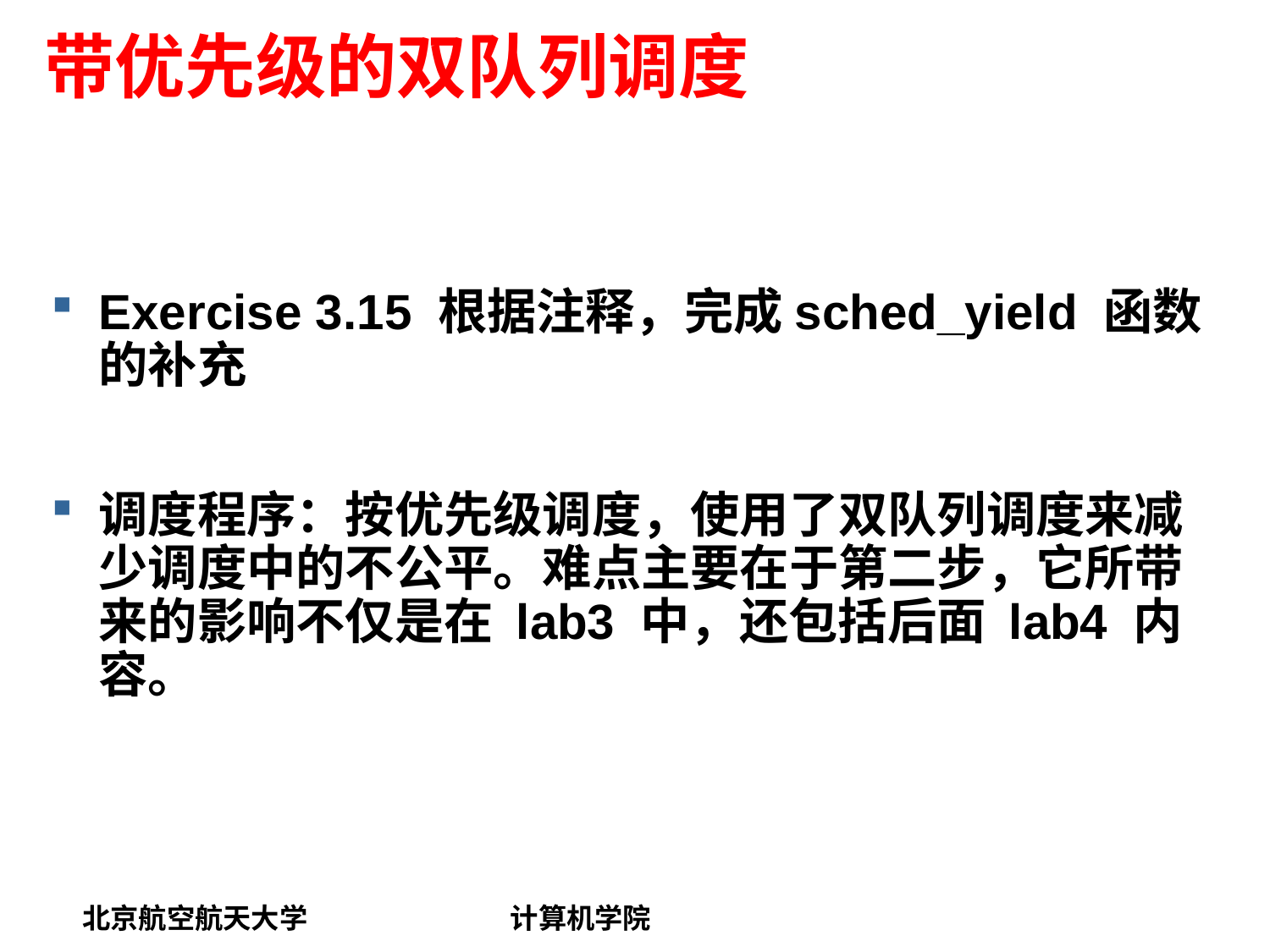

# 带优先级的双队列调度
Exercise 3.15 根据注释，完成sched_yield 函数的补充

调度程序：按优先级调度，使用了双队列调度来减少调度中的不公平。难点主要在于第二步，它所带来的影响不仅是在 lab3 中，还包括后面 lab4 内容。